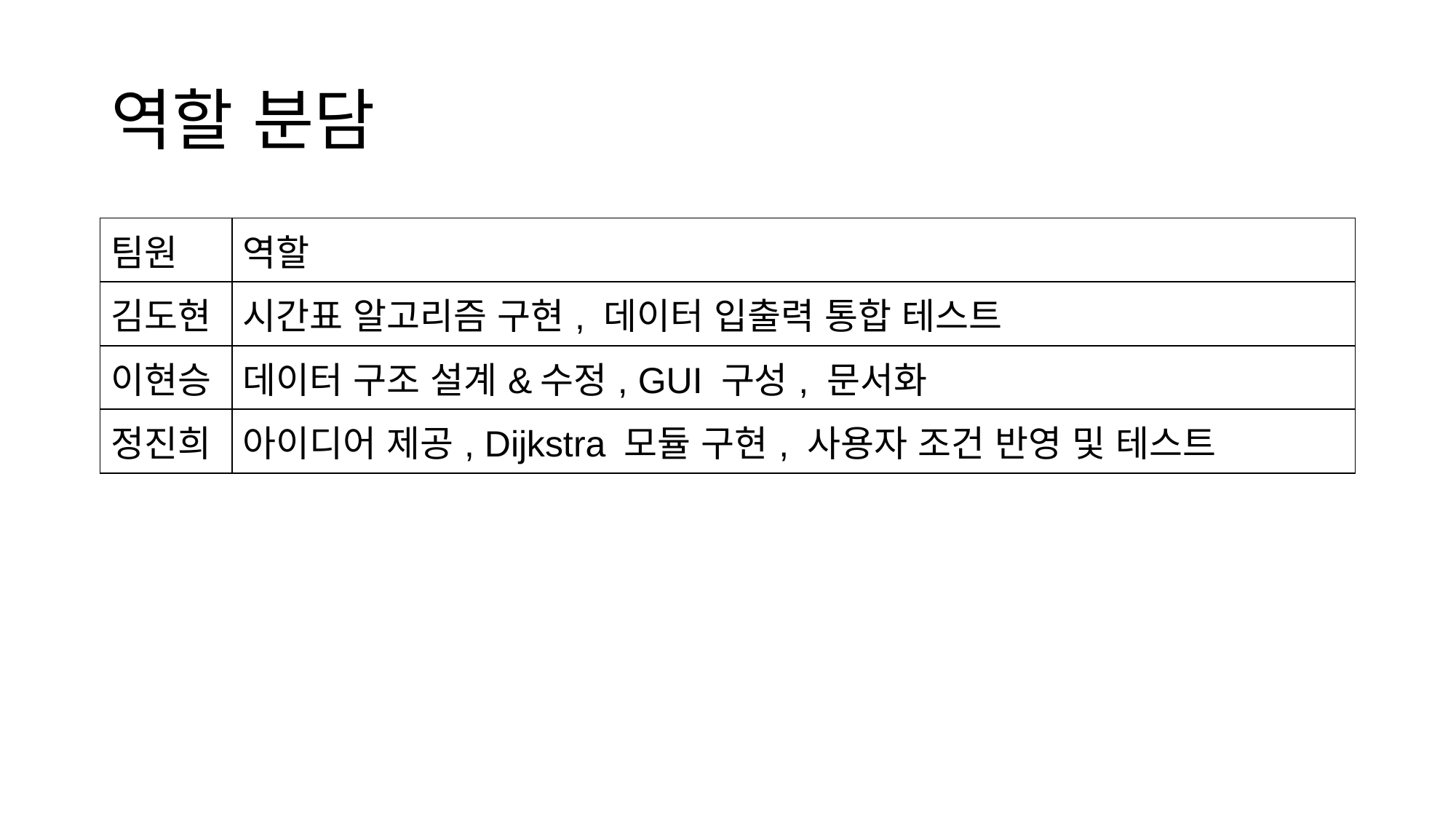

# 역할 분담
| 팀원 | 역할 |
| --- | --- |
| 김도현 | 시간표 알고리즘 구현, 데이터 입출력 통합 테스트 |
| 이현승 | 데이터 구조 설계&수정, GUI 구성, 문서화 |
| 정진희 | 아이디어 제공, Dijkstra 모듈 구현, 사용자 조건 반영 및 테스트 |